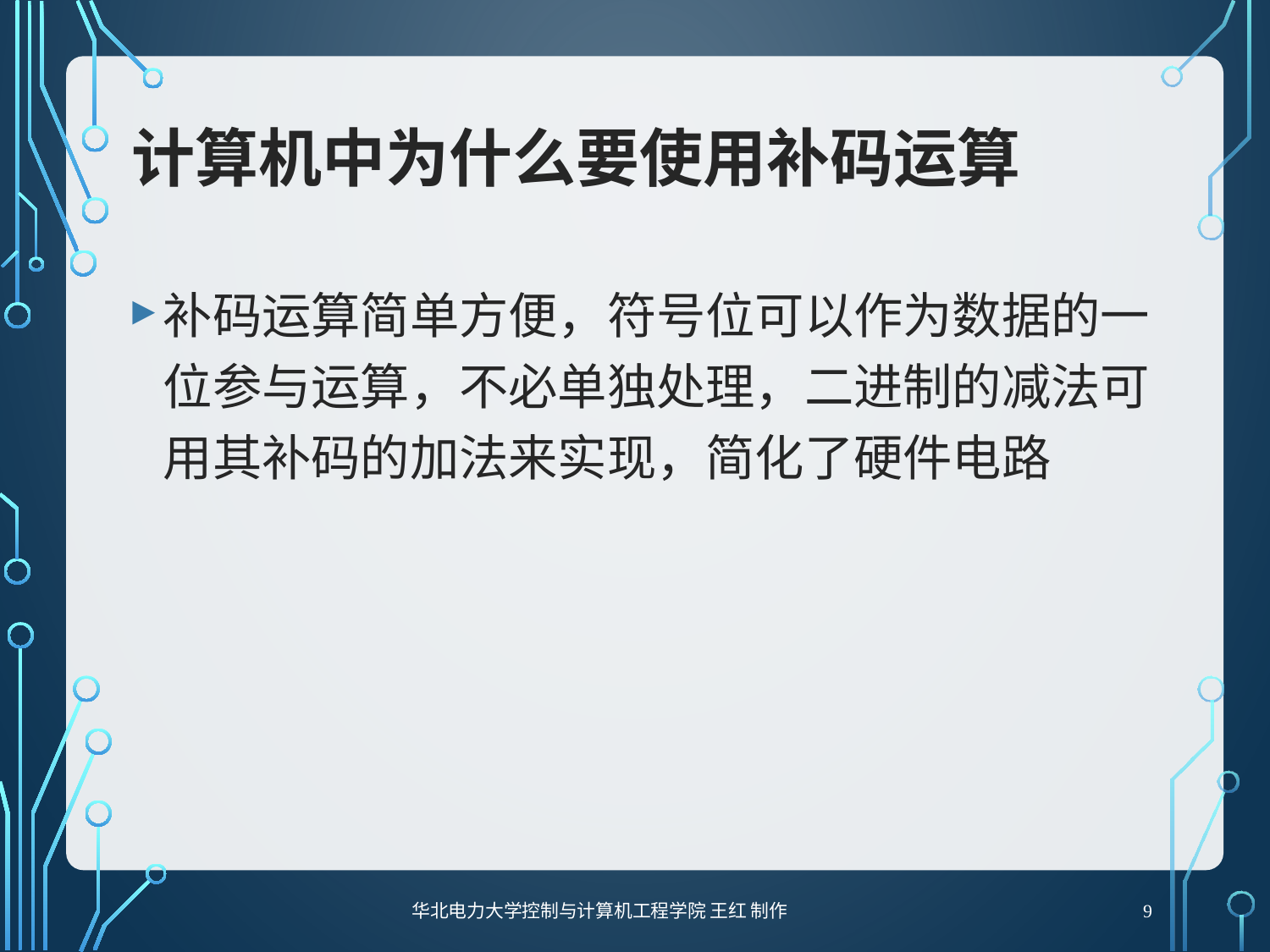

# 计算机中为什么要使用补码运算
补码运算简单方便，符号位可以作为数据的一位参与运算，不必单独处理，二进制的减法可用其补码的加法来实现，简化了硬件电路
9
华北电力大学控制与计算机工程学院 王红 制作